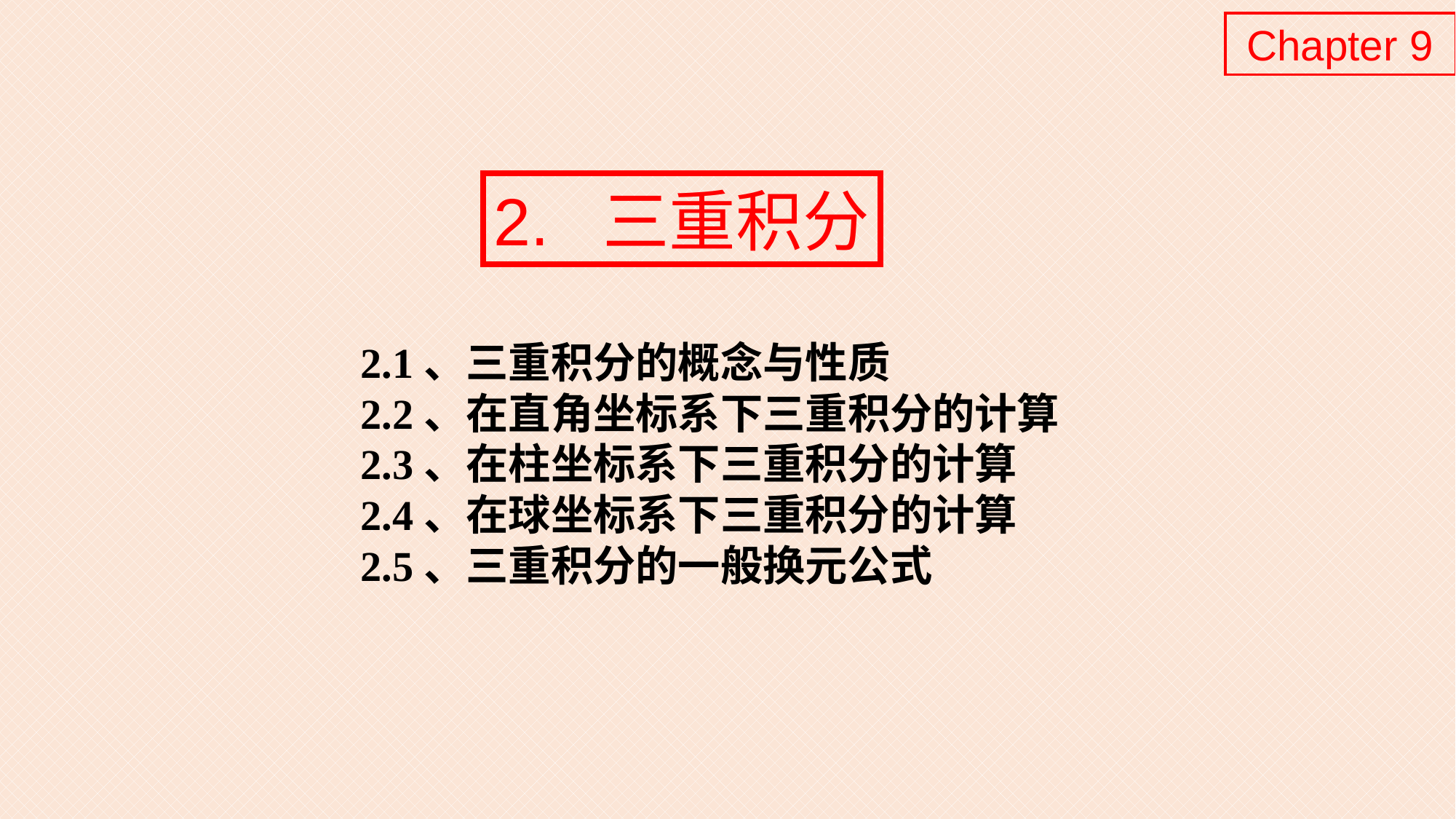

Chapter 9
2.  三重积分
2.1、三重积分的概念与性质
2.2、在直角坐标系下三重积分的计算
2.3、在柱坐标系下三重积分的计算
2.4、在球坐标系下三重积分的计算
2.5、三重积分的一般换元公式